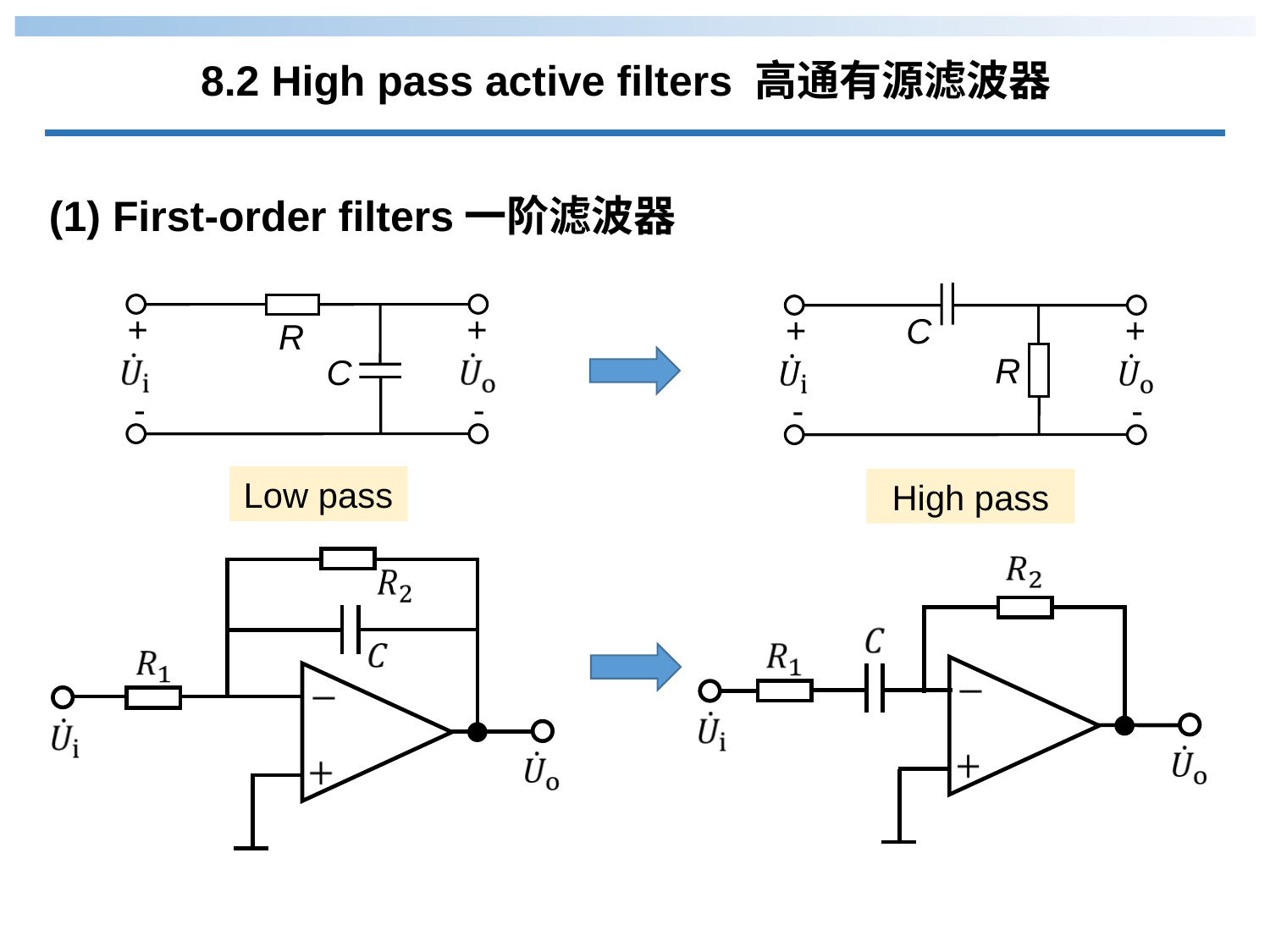

8.2 High pass active filters 高通有源滤波器

(1) First-order filters一阶滤波器

+
+
C

R

-
-

+
+

R

C

-
-

Low pass
High pass